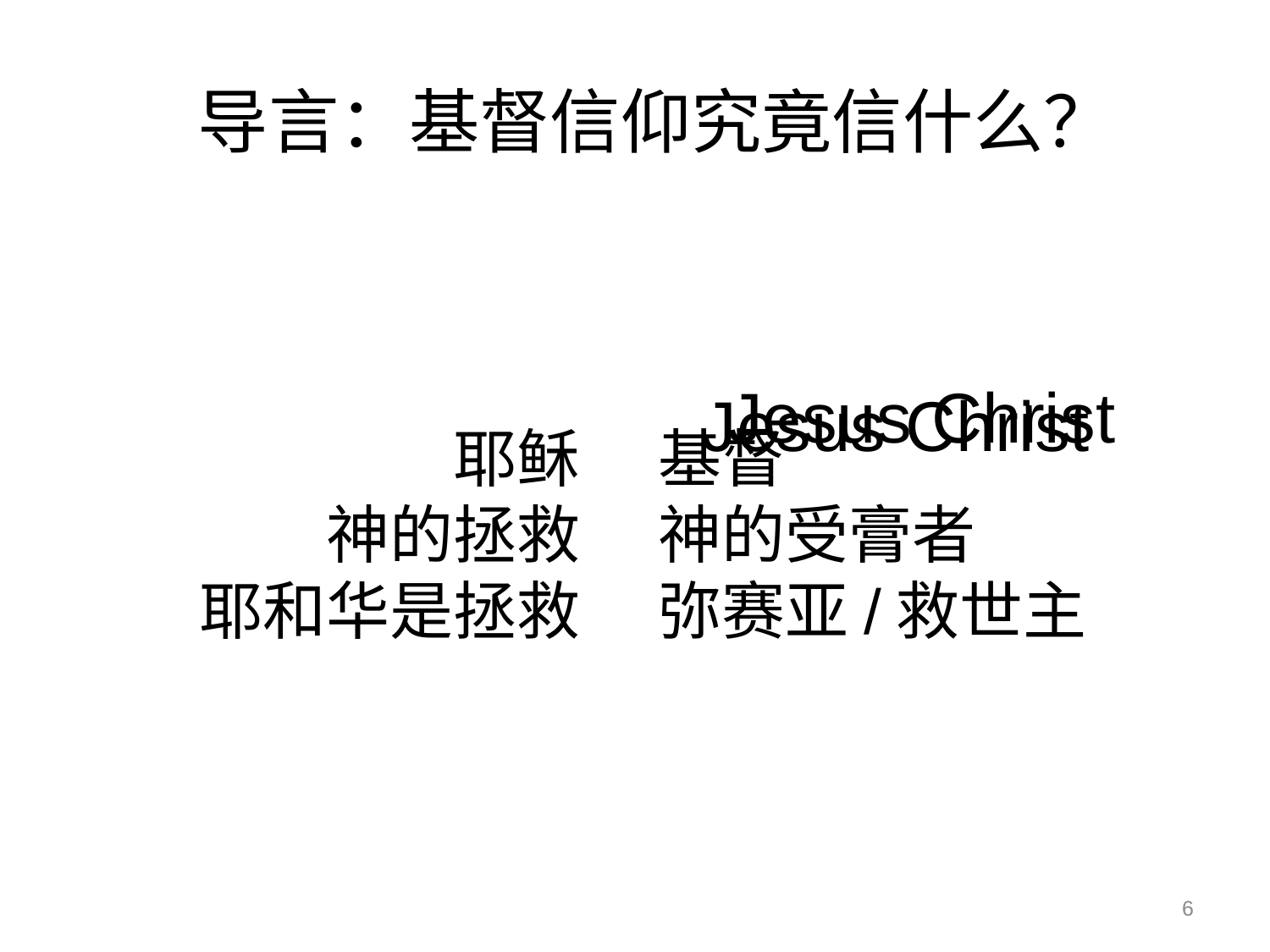

导言：基督信仰究竟信什么？
不是宗教、哲学理念、处世之道
而是
一位救主：耶稣基督Jesus Christ
Jesus Christ
耶稣
神的拯救
耶和华是拯救
基督
神的受膏者
弥赛亚/救世主
6